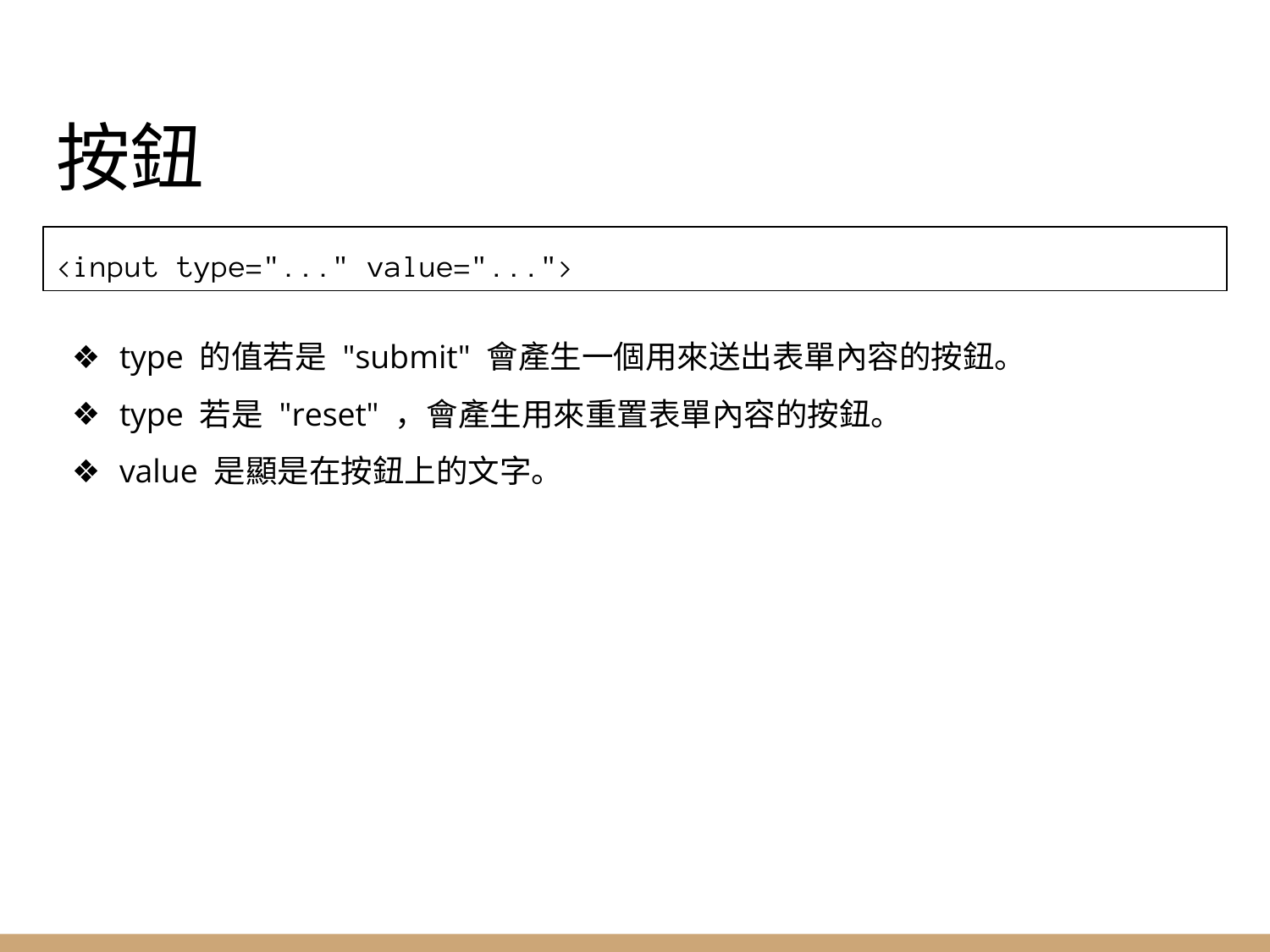

# 按鈕
<input type="..." value="...">
type 的值若是 "submit" 會產生一個用來送出表單內容的按鈕。
type 若是 "reset" ，會產生用來重置表單內容的按鈕。
value 是顯是在按鈕上的文字。